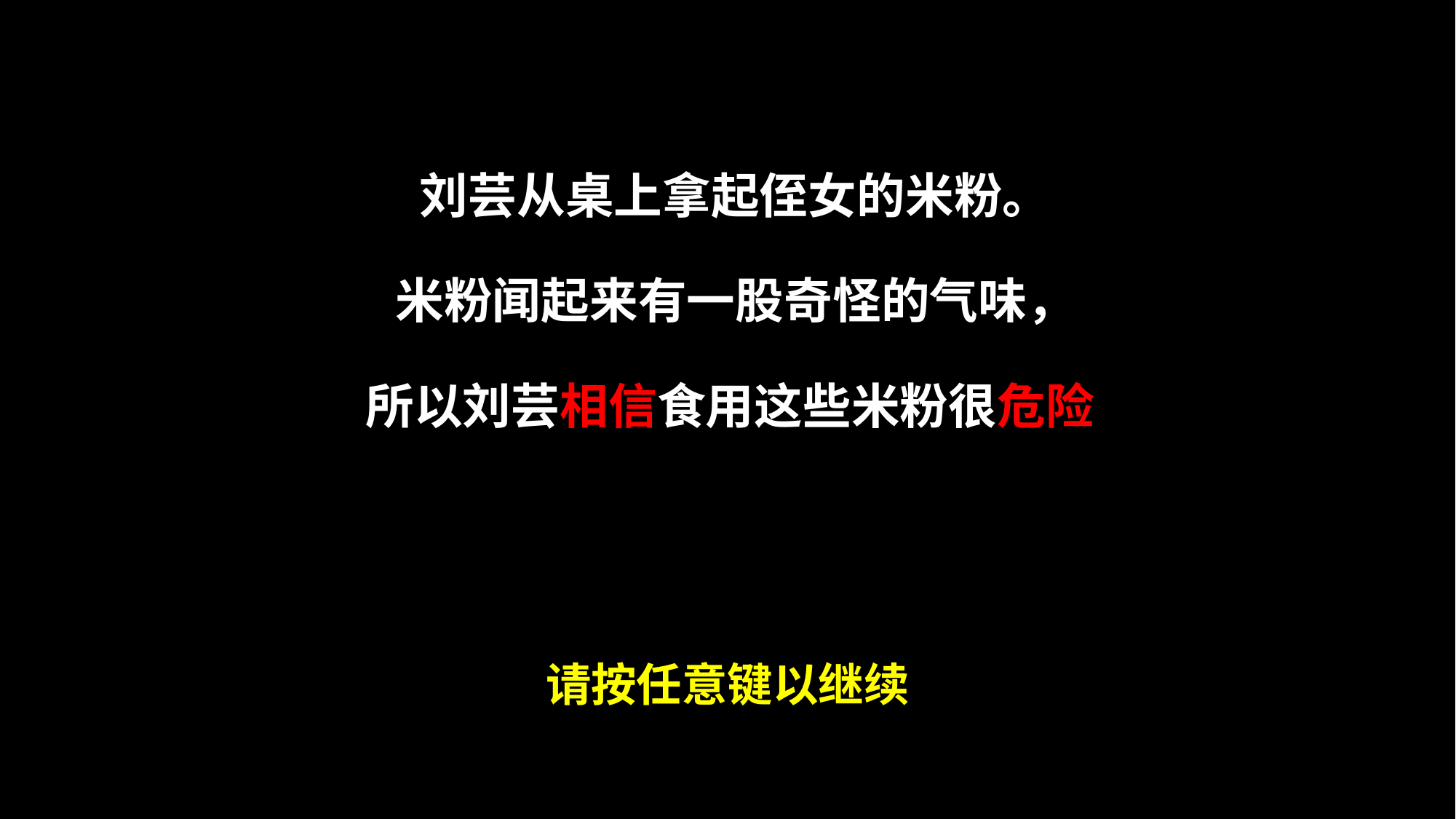

# 刘芸从桌上拿起侄女的米粉。 米粉闻起来有一股奇怪的气味， 所以刘芸相信食用这些米粉很危险
请按任意键以继续